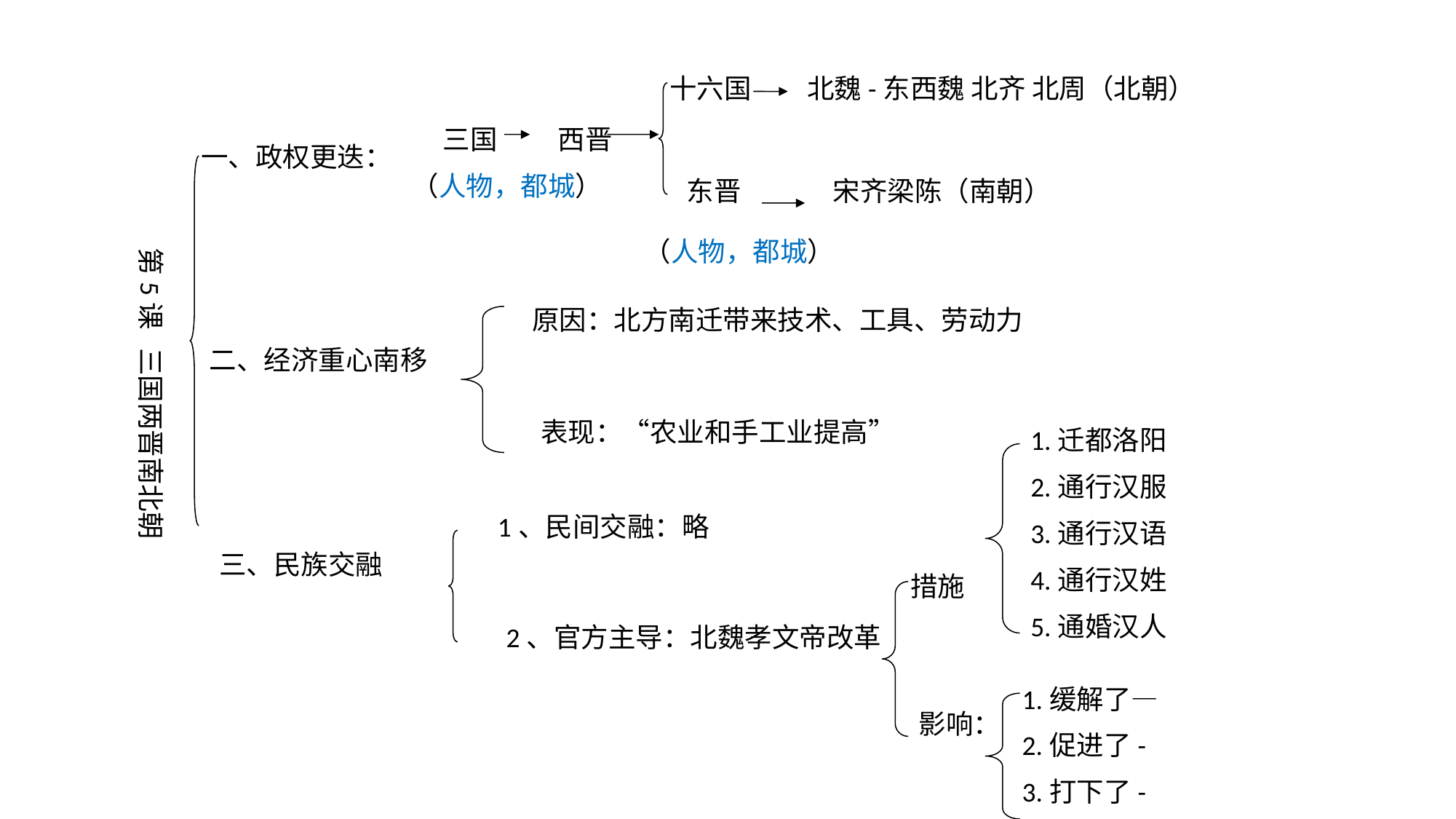

十六国
北魏-东西魏 北齐 北周（北朝）

    三国
（人物，都城）
西晋
一、政权更迭：

东晋
宋齐梁陈（南朝）

（人物，都城）
第5课   三国两晋南北朝
原因：北方南迁带来技术、工具、劳动力

二、经济重心南移
表现：“农业和手工业提高”
1.迁都洛阳
2.通行汉服
3.通行汉语
4.通行汉姓
5.通婚汉人

1、民间交融：略

三、民族交融
措施

2、官方主导：北魏孝文帝改革
1.缓解了—
2.促进了-
3.打下了-

影响：